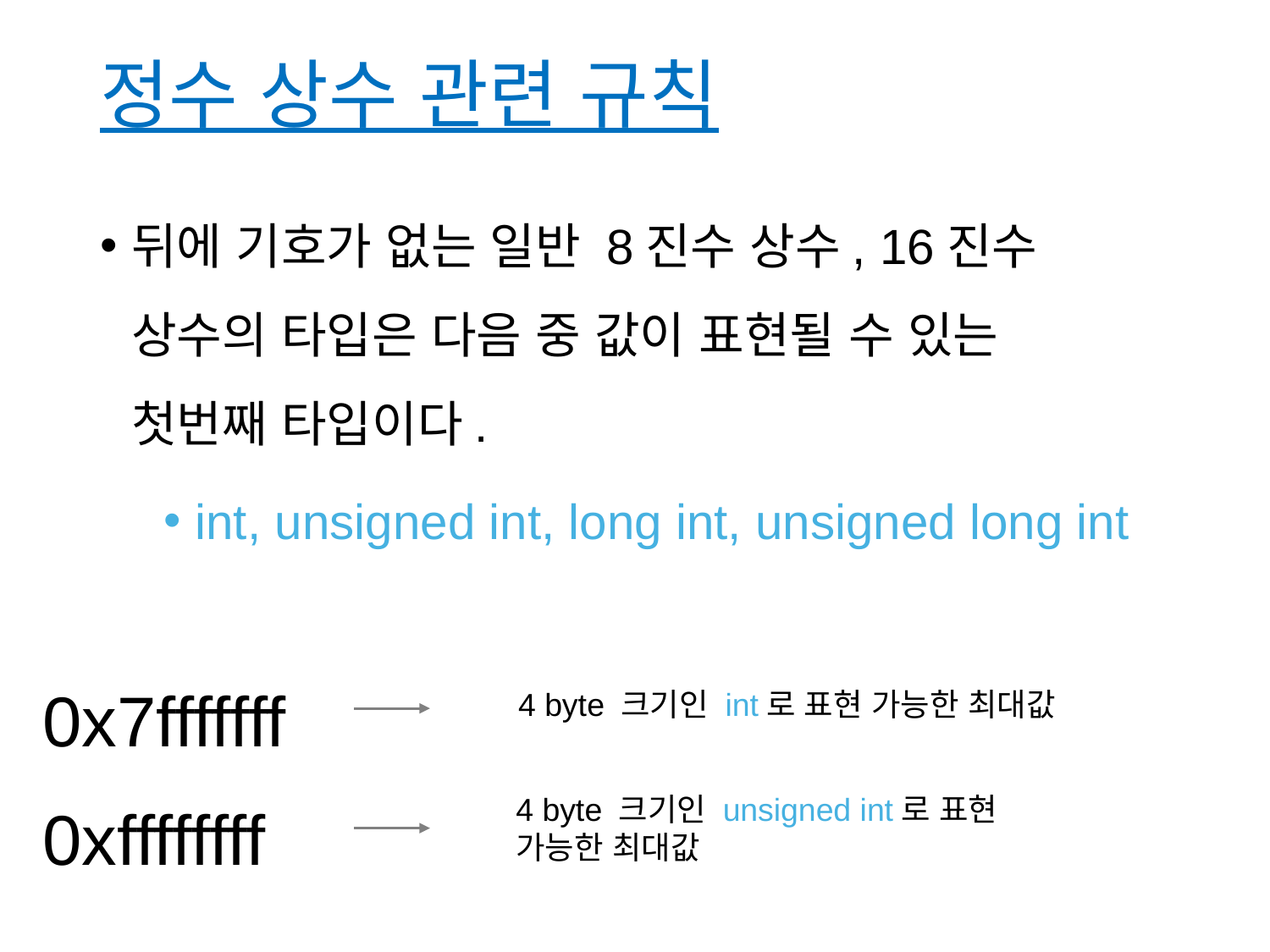

# 정수 상수 관련 규칙
뒤에 기호가 없는 일반 8진수 상수, 16진수 상수의 타입은 다음 중 값이 표현될 수 있는 첫번째 타입이다.
int, unsigned int, long int, unsigned long int
0x7fffffff
0xffffffff
4 byte 크기인 int로 표현 가능한 최대값
4 byte 크기인 unsigned int로 표현
가능한 최대값